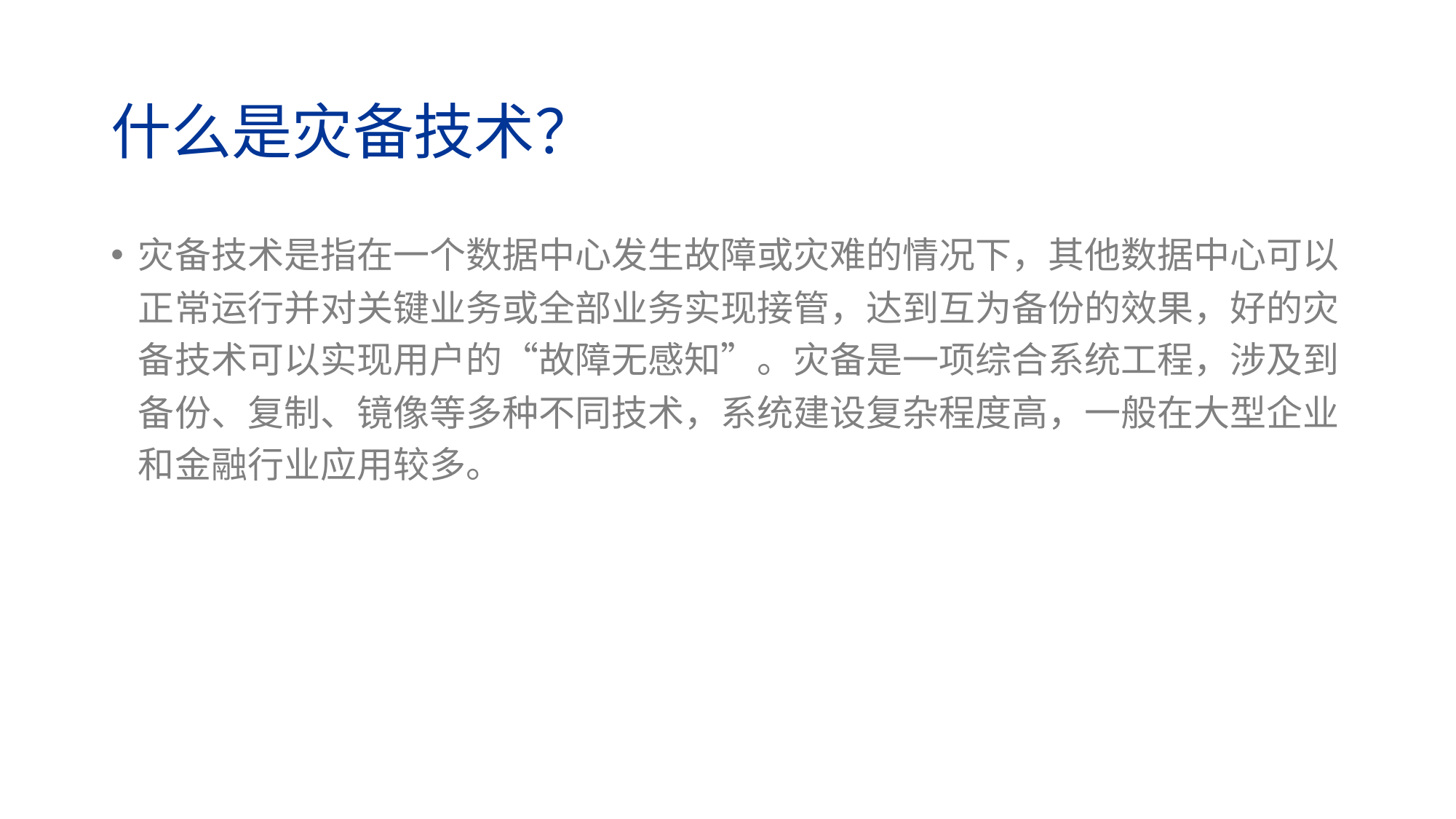

# 什么是灾备技术？
灾备技术是指在一个数据中心发生故障或灾难的情况下，其他数据中心可以正常运行并对关键业务或全部业务实现接管，达到互为备份的效果，好的灾备技术可以实现用户的“故障无感知”。灾备是一项综合系统工程，涉及到备份、复制、镜像等多种不同技术，系统建设复杂程度高，一般在大型企业和金融行业应用较多。